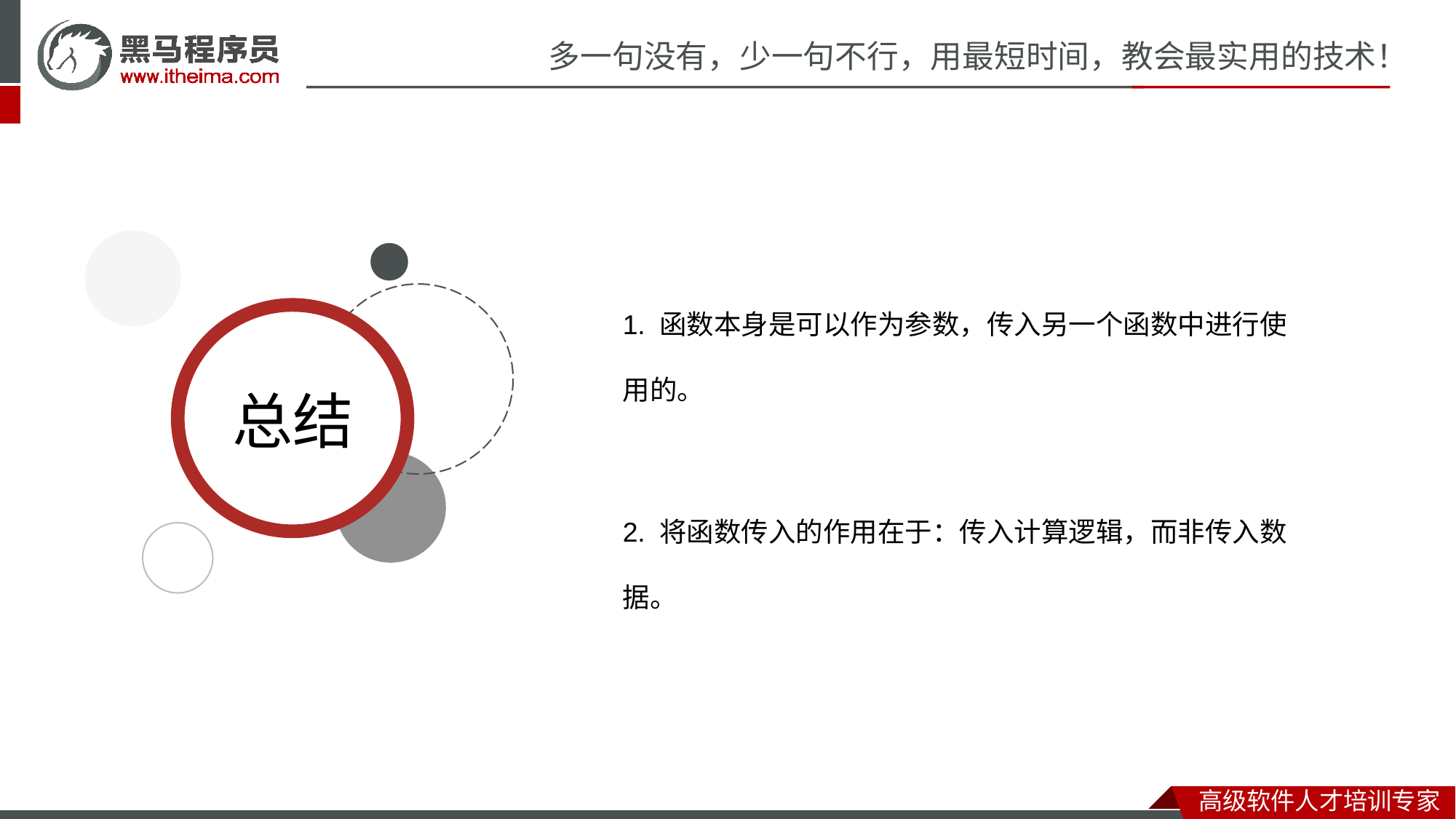

1. 函数本身是可以作为参数，传入另一个函数中进行使用的。

2. 将函数传入的作用在于：传入计算逻辑，而非传入数据。